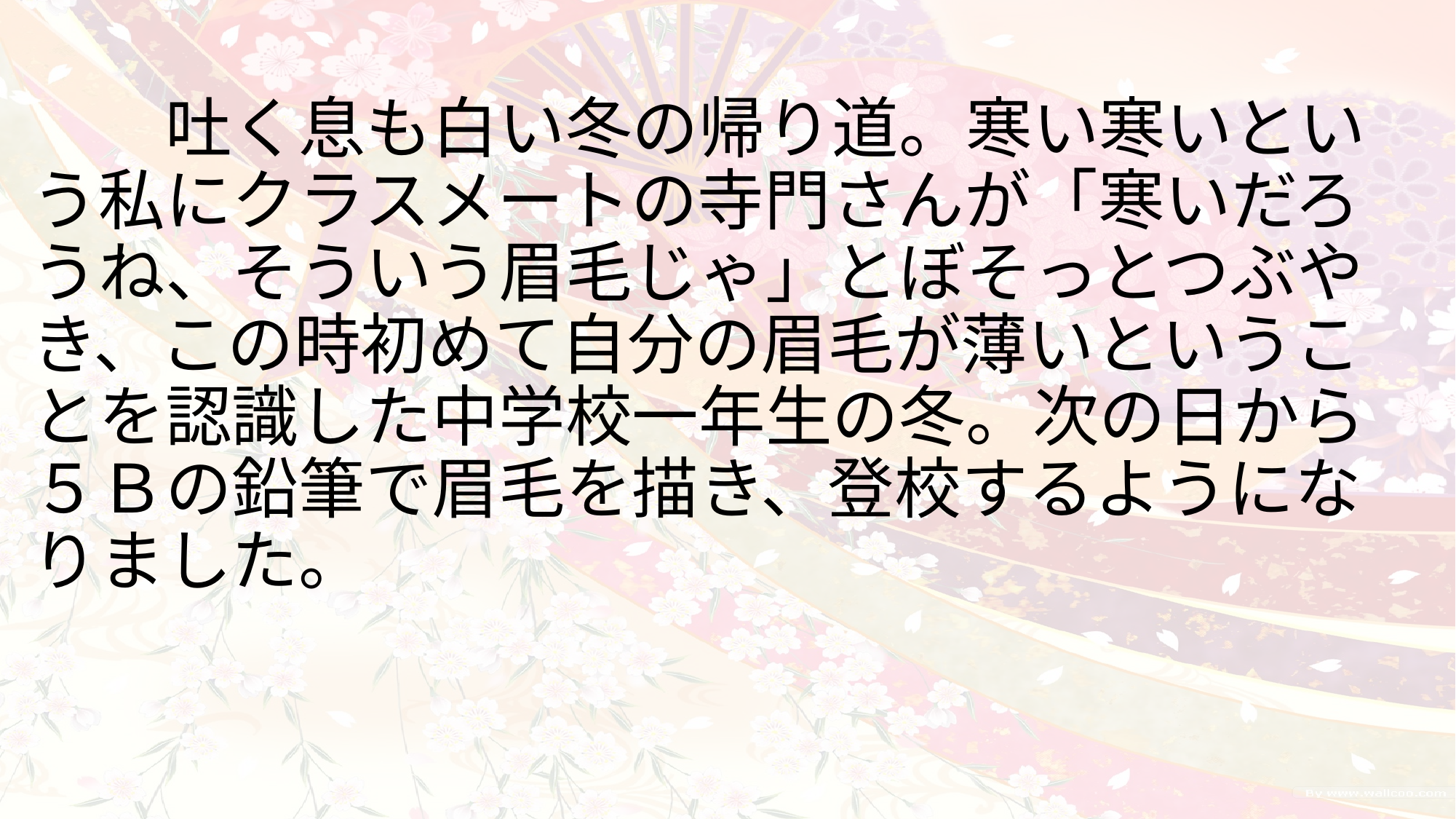

吐く息も白い冬の帰り道。寒い寒いという私にクラスメートの寺門さんが「寒いだろうね、そういう眉毛じゃ」とぼそっとつぶやき、この時初めて自分の眉毛が薄いということを認識した中学校一年生の冬。次の日から５Ｂの鉛筆で眉毛を描き、登校するようになりました。